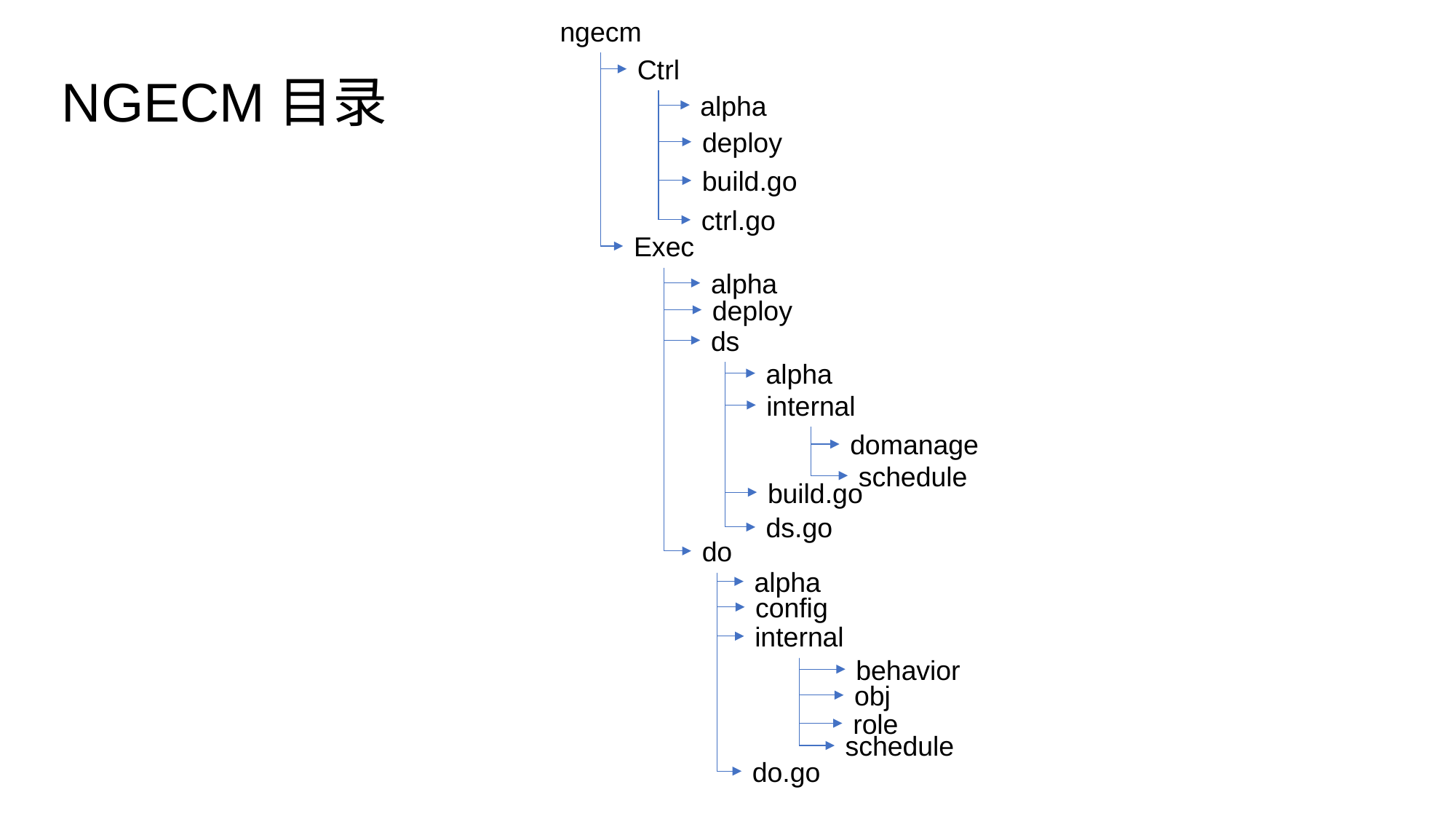

ngecm
Ctrl
NGECM目录
alpha
deploy
build.go
ctrl.go
Exec
alpha
deploy
ds
alpha
internal
domanage
schedule
build.go
ds.go
do
alpha
config
internal
behavior
obj
role
schedule
do.go